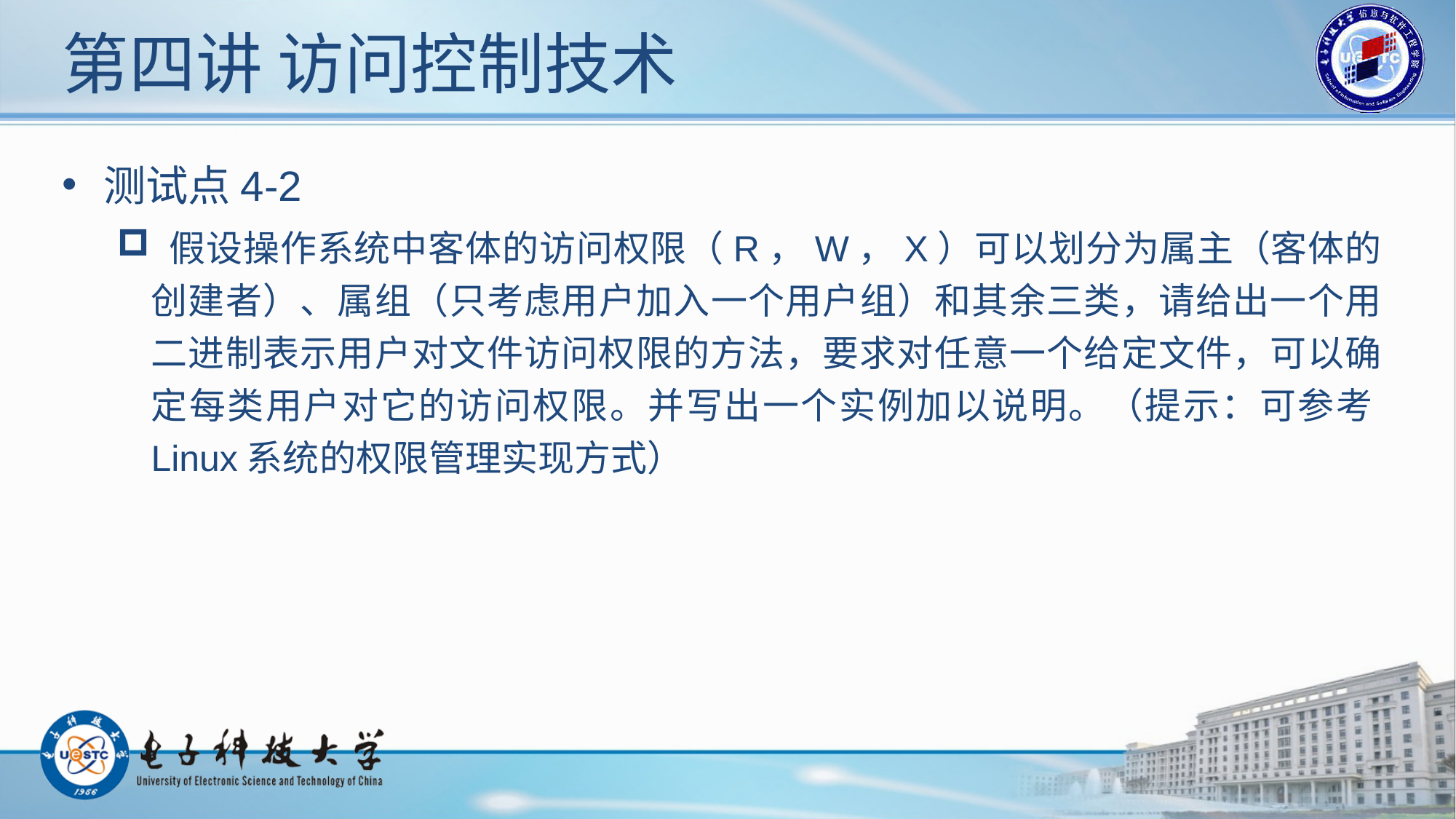

# 第四讲 访问控制技术
测试点4-2
 假设操作系统中客体的访问权限（R，W，X）可以划分为属主（客体的创建者）、属组（只考虑用户加入一个用户组）和其余三类，请给出一个用二进制表示用户对文件访问权限的方法，要求对任意一个给定文件，可以确定每类用户对它的访问权限。并写出一个实例加以说明。（提示：可参考Linux系统的权限管理实现方式）